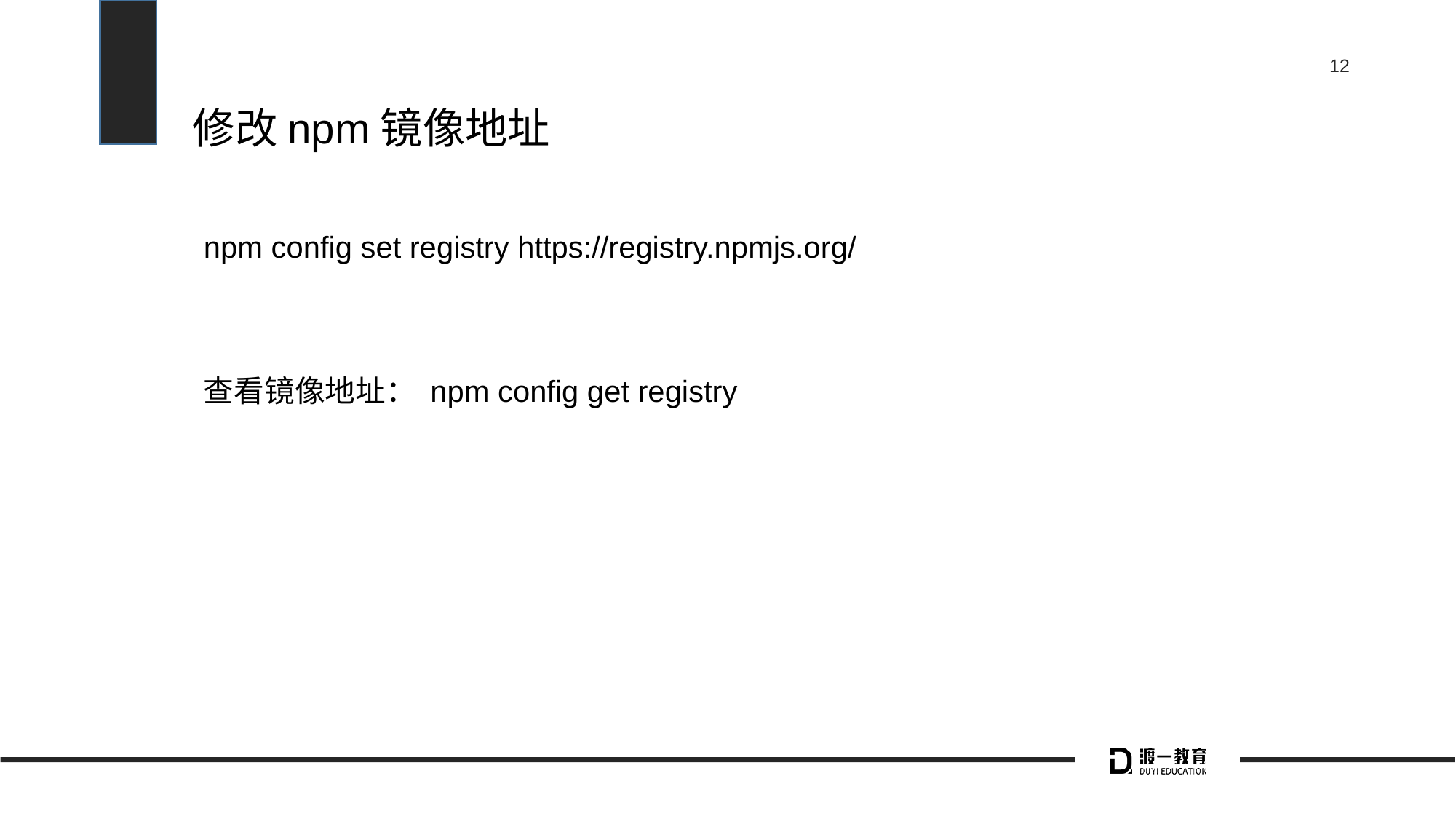

# 修改npm镜像地址
npm config set registry https://registry.npmjs.org/

查看镜像地址： npm config get registry